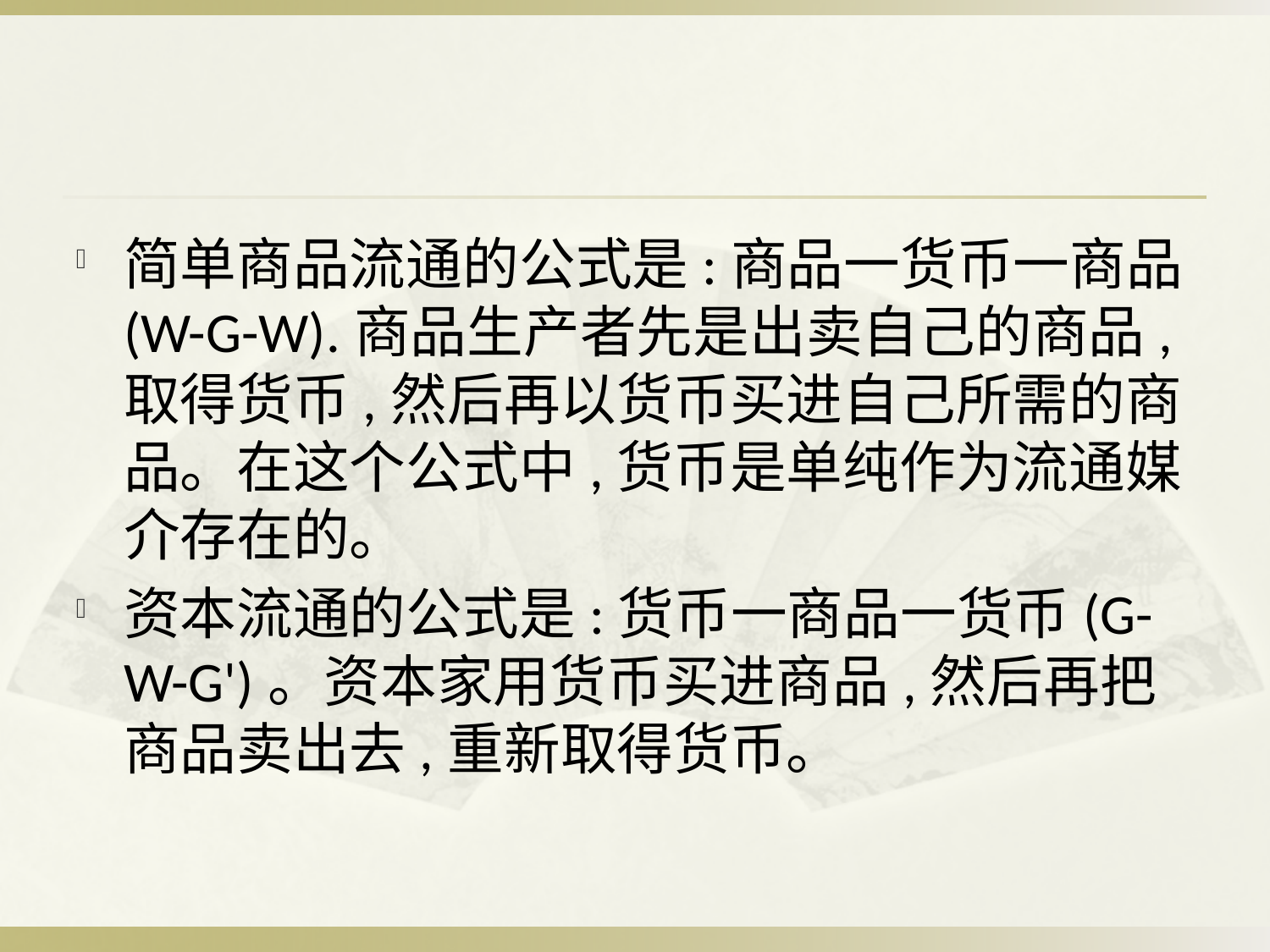

#
简单商品流通的公式是:商品一货币一商品(W-G-W).商品生产者先是出卖自己的商品,取得货币,然后再以货币买进自己所需的商品。在这个公式中,货币是单纯作为流通媒介存在的。
资本流通的公式是:货币一商品一货币(G-W-G')。资本家用货币买进商品,然后再把商品卖出去,重新取得货币。